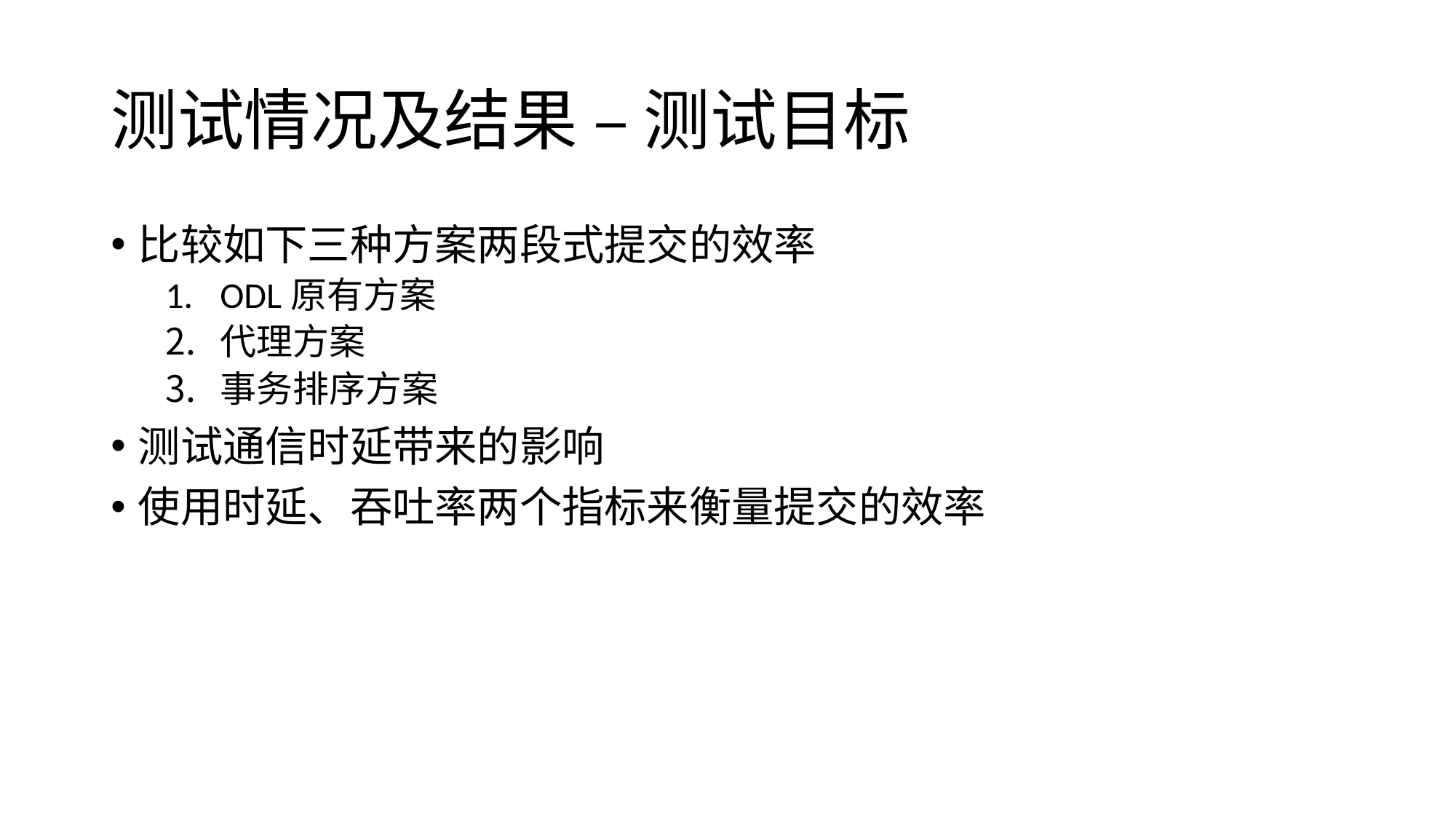

# 测试情况及结果 – 测试目标
比较如下三种方案两段式提交的效率
ODL原有方案
代理方案
事务排序方案
测试通信时延带来的影响
使用时延、吞吐率两个指标来衡量提交的效率